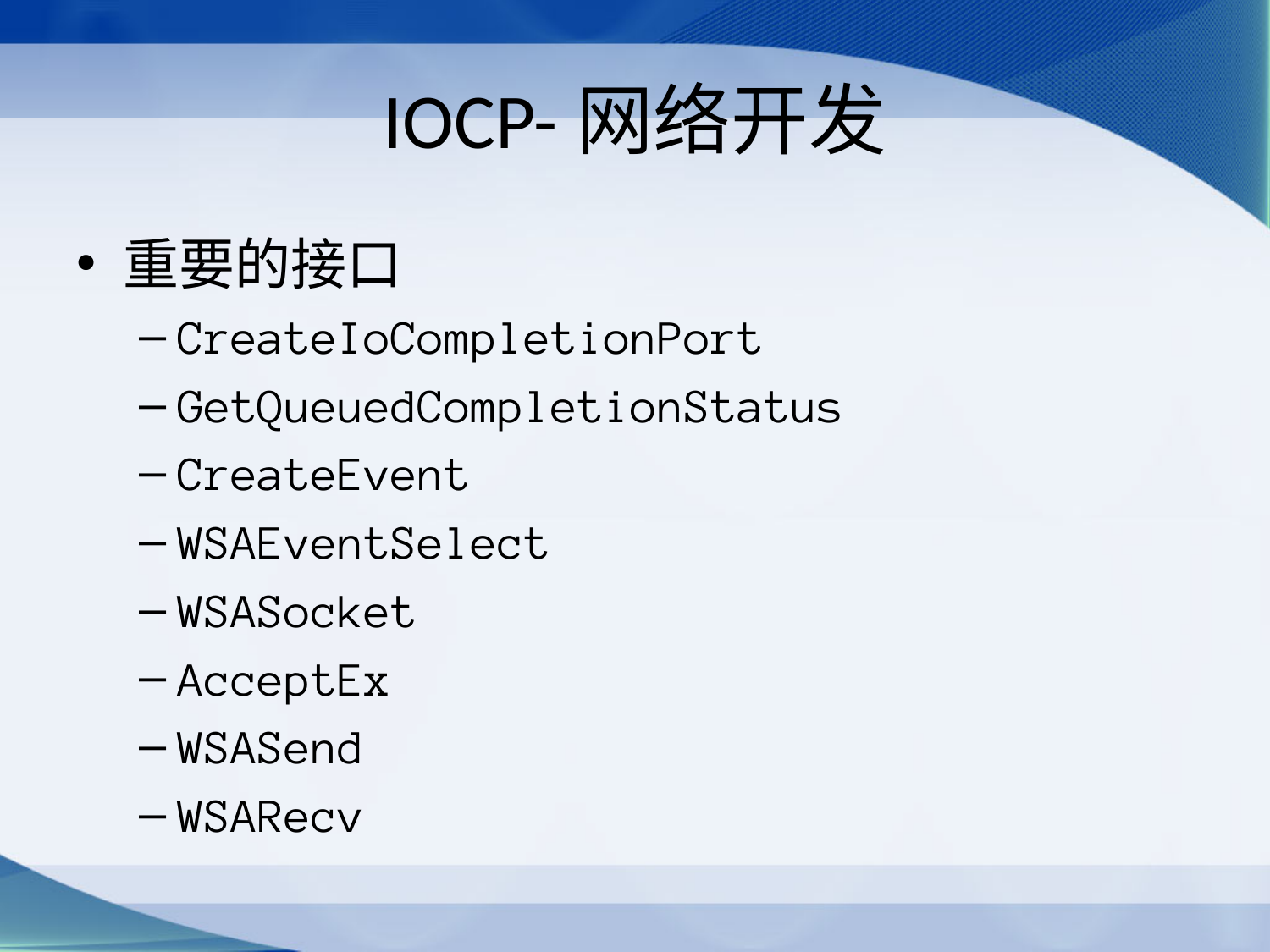

# IOCP-网络开发
重要的接口
CreateIoCompletionPort
GetQueuedCompletionStatus
CreateEvent
WSAEventSelect
WSASocket
AcceptEx
WSASend
WSARecv